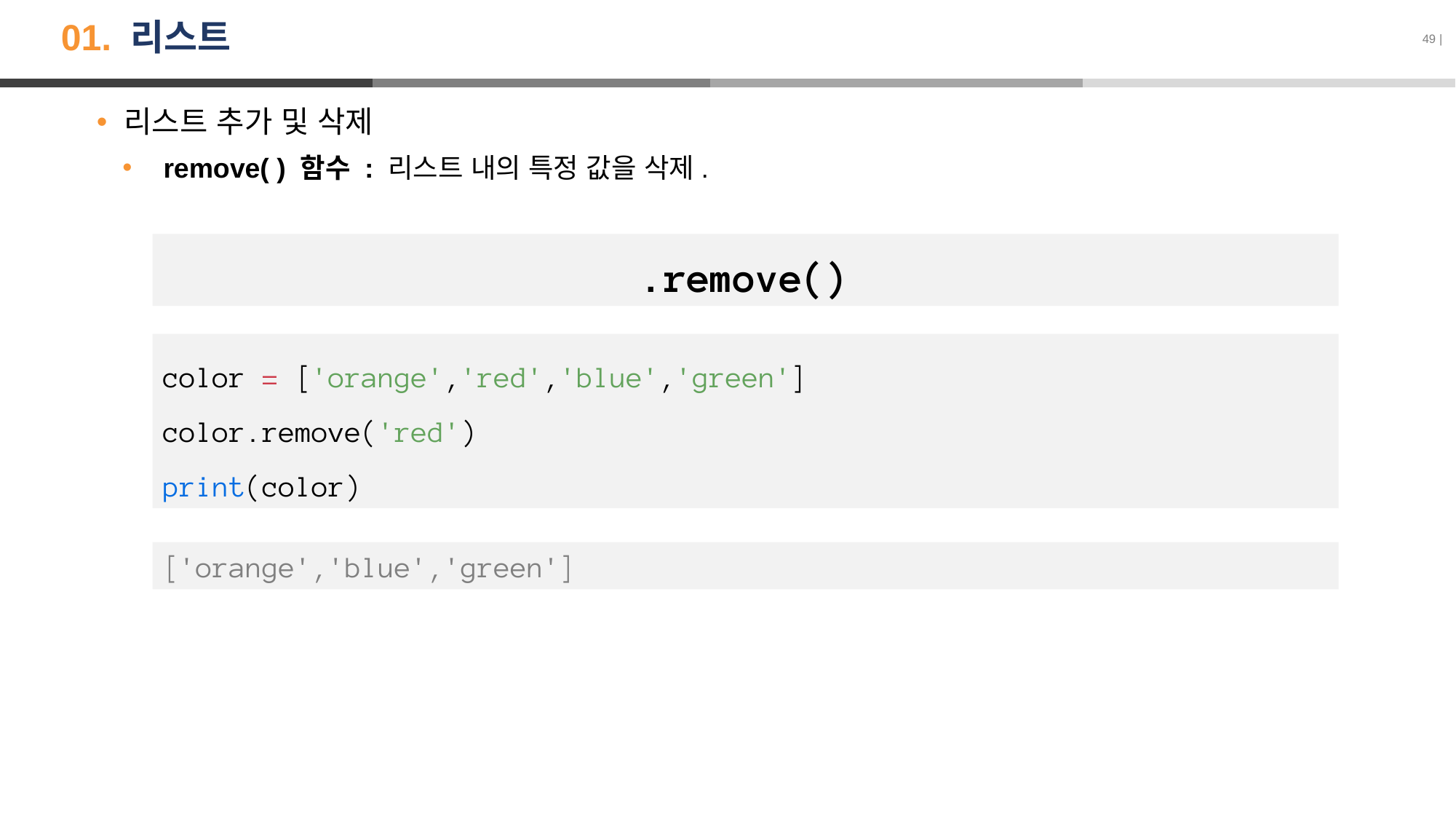

# 01. 리스트
49 |
리스트 추가 및 삭제
remove( ) 함수 : 리스트 내의 특정 값을 삭제.
.remove()
color = ['orange','red','blue','green']
color.remove('red')
print(color)
['orange','blue','green']